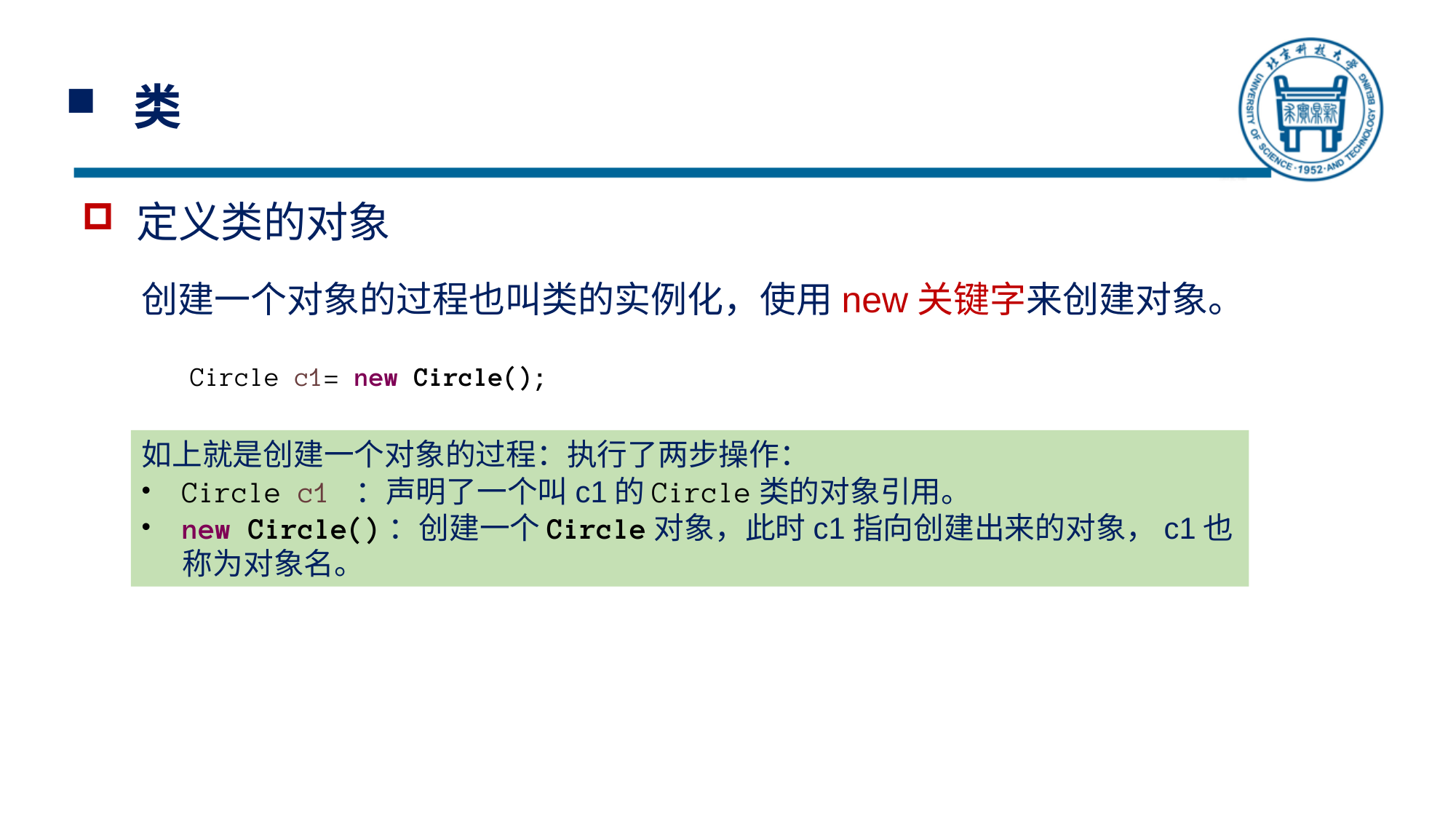

# 类
定义类的对象
创建一个对象的过程也叫类的实例化，使用new关键字来创建对象。
Circle c1= new Circle();
如上就是创建一个对象的过程：执行了两步操作：
Circle c1 ：声明了一个叫c1的Circle类的对象引用。
new Circle()：创建一个Circle对象，此时c1指向创建出来的对象，c1也称为对象名。